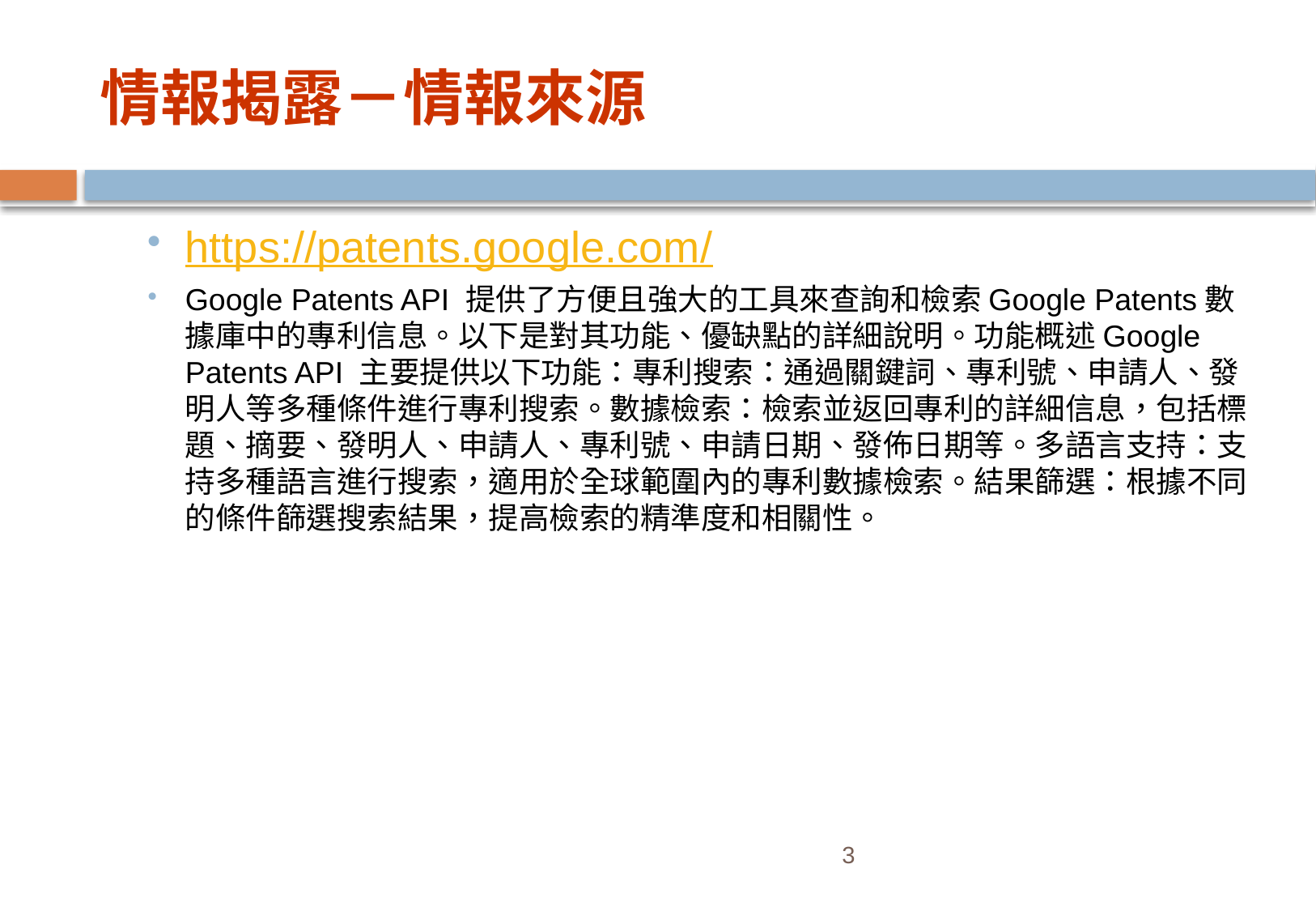

# 情報揭露－情報來源
https://patents.google.com/
Google Patents API 提供了方便且強大的工具來查詢和檢索Google Patents數據庫中的專利信息。以下是對其功能、優缺點的詳細說明。功能概述Google Patents API 主要提供以下功能：專利搜索：通過關鍵詞、專利號、申請人、發明人等多種條件進行專利搜索。數據檢索：檢索並返回專利的詳細信息，包括標題、摘要、發明人、申請人、專利號、申請日期、發佈日期等。多語言支持：支持多種語言進行搜索，適用於全球範圍內的專利數據檢索。結果篩選：根據不同的條件篩選搜索結果，提高檢索的精準度和相關性。

3